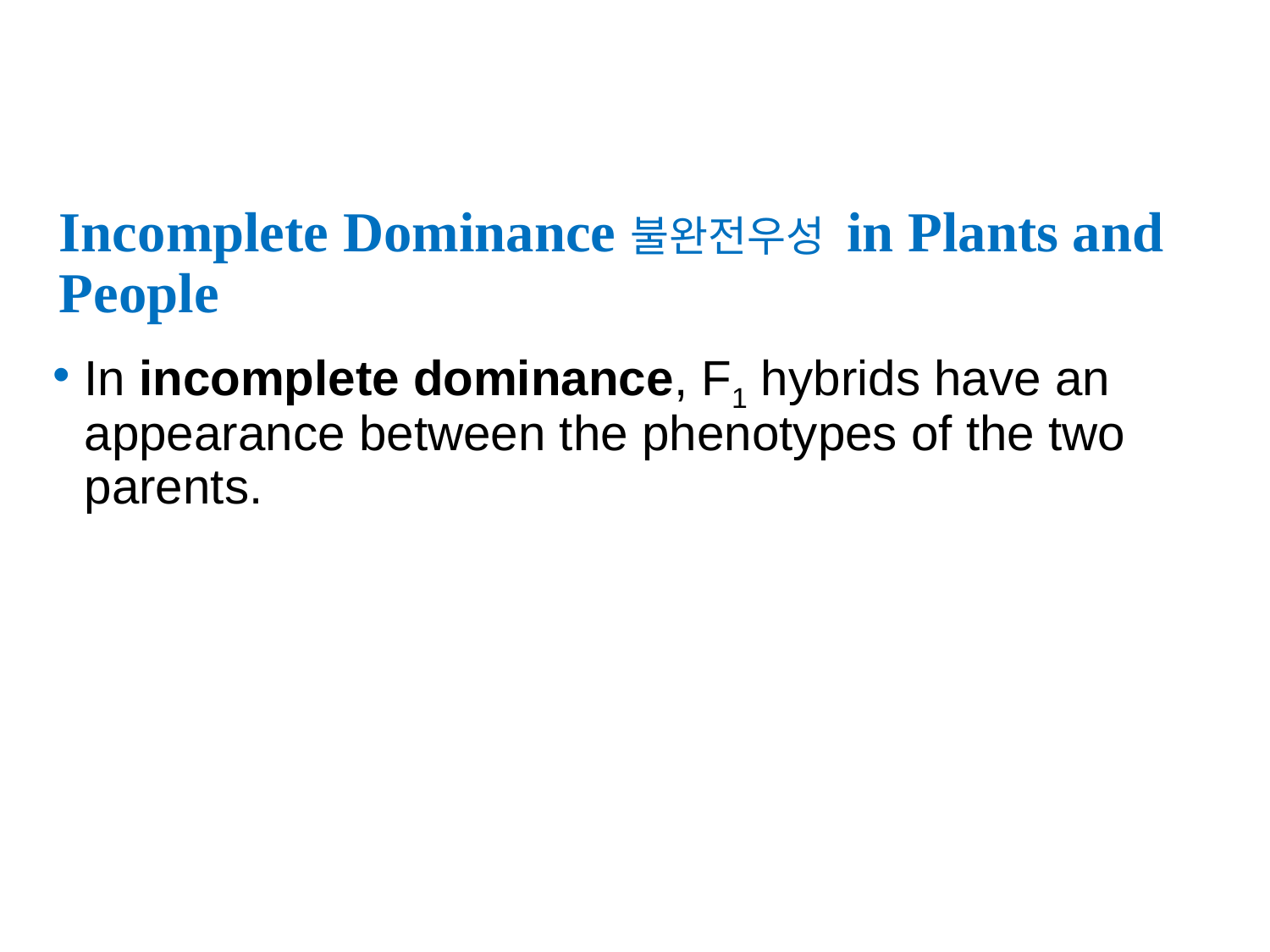

# Incomplete Dominance불완전우성 in Plants and People
In incomplete dominance, F1 hybrids have an appearance between the phenotypes of the two parents.